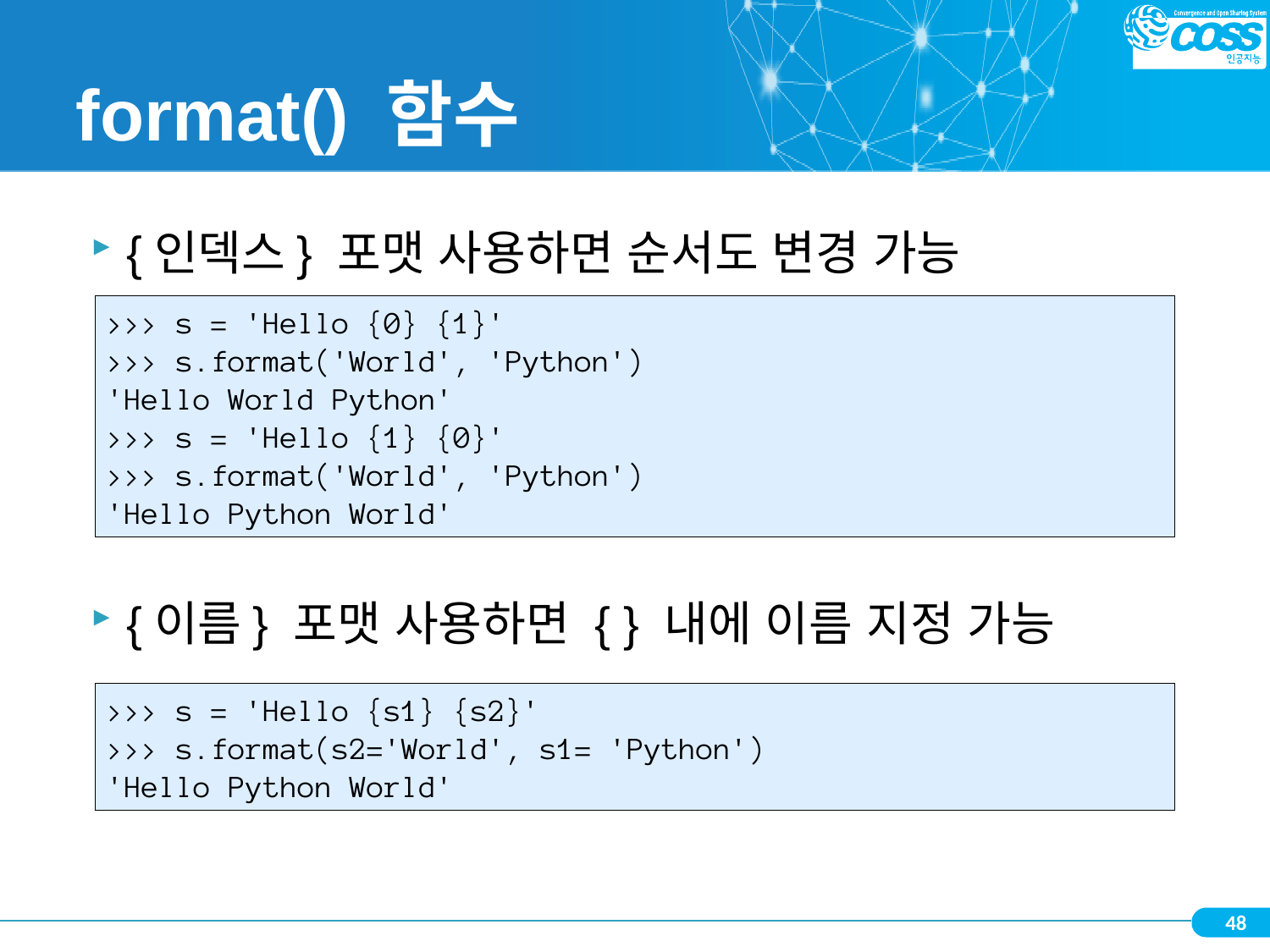

# format() 함수
{인덱스} 포맷 사용하면 순서도 변경 가능

{이름} 포맷 사용하면 { } 내에 이름 지정 가능
>>> s = 'Hello {0} {1}'
>>> s.format('World', 'Python')
'Hello World Python'
>>> s = 'Hello {1} {0}'
>>> s.format('World', 'Python')
'Hello Python World'
>>> s = 'Hello {s1} {s2}'
>>> s.format(s2='World', s1= 'Python')
'Hello Python World'